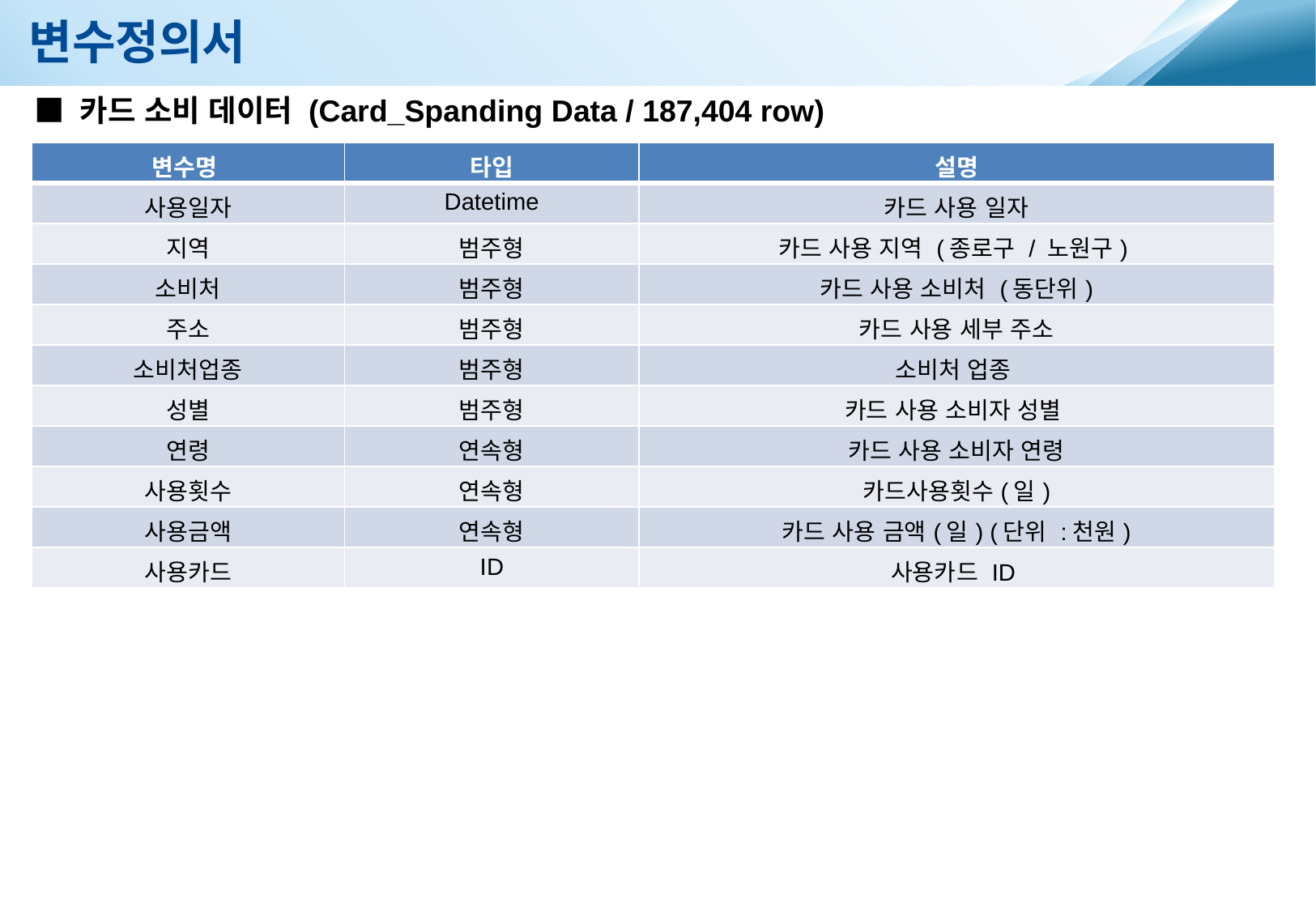

변수정의서
■ 카드 소비 데이터 (Card_Spanding Data / 187,404 row)
| 변수명 | 타입 | 설명 |
| --- | --- | --- |
| 사용일자 | Datetime | 카드 사용 일자 |
| 지역 | 범주형 | 카드 사용 지역 (종로구 / 노원구) |
| 소비처 | 범주형 | 카드 사용 소비처 (동단위) |
| 주소 | 범주형 | 카드 사용 세부 주소 |
| 소비처업종 | 범주형 | 소비처 업종 |
| 성별 | 범주형 | 카드 사용 소비자 성별 |
| 연령 | 연속형 | 카드 사용 소비자 연령 |
| 사용횟수 | 연속형 | 카드사용횟수(일) |
| 사용금액 | 연속형 | 카드 사용 금액(일) (단위 :천원) |
| 사용카드 | ID | 사용카드 ID |